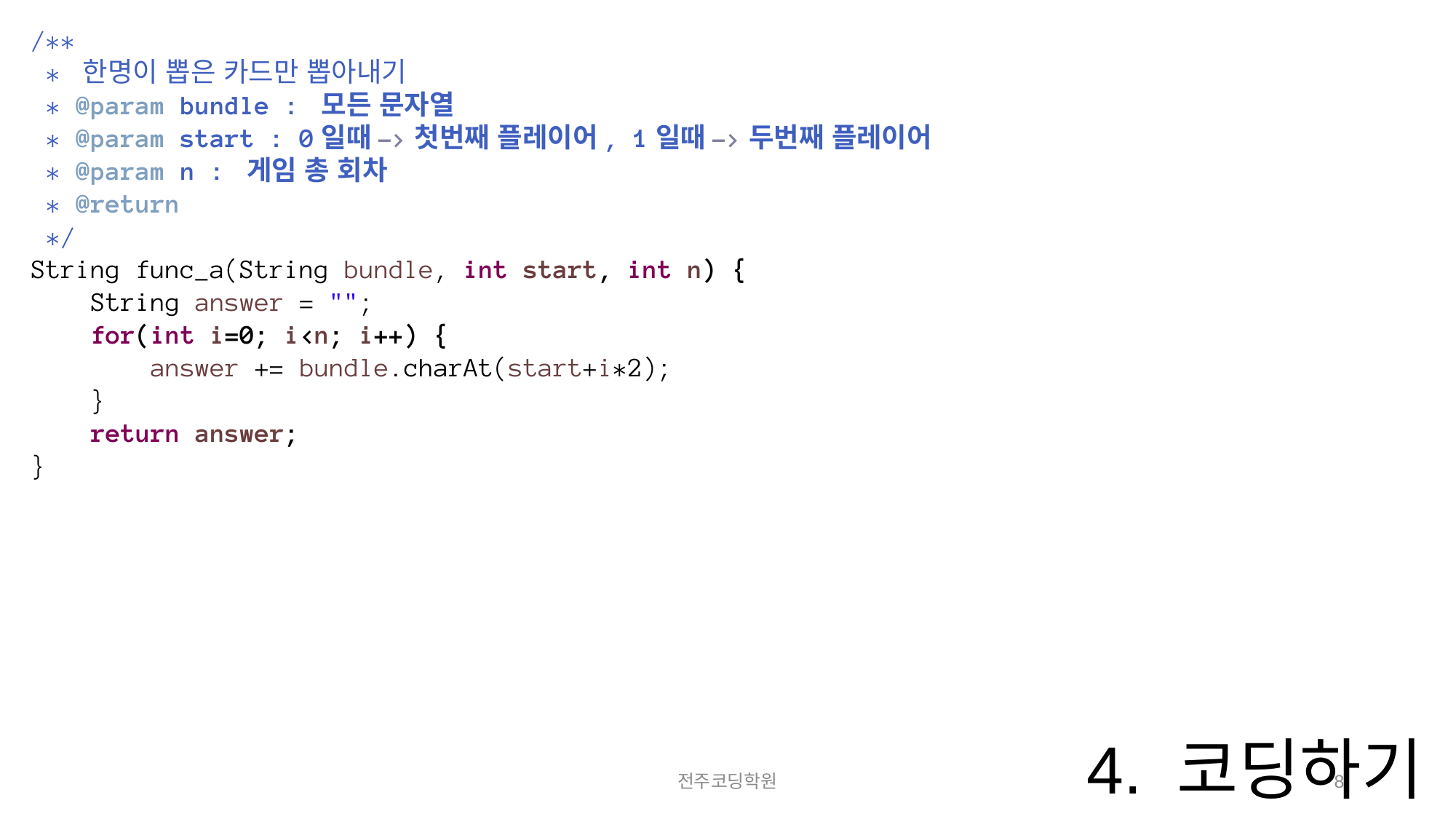

/**
 * 한명이 뽑은 카드만 뽑아내기
 * @param bundle : 모든 문자열
 * @param start : 0일때->첫번째 플레이어, 1일때->두번째 플레이어
 * @param n : 게임 총 회차
 * @return
 */
String func_a(String bundle, int start, int n) {
    String answer = "";
    for(int i=0; i<n; i++) {
        answer += bundle.charAt(start+i*2);
    }
    return answer;
}

# 4. 코딩하기
전주코딩학원
8